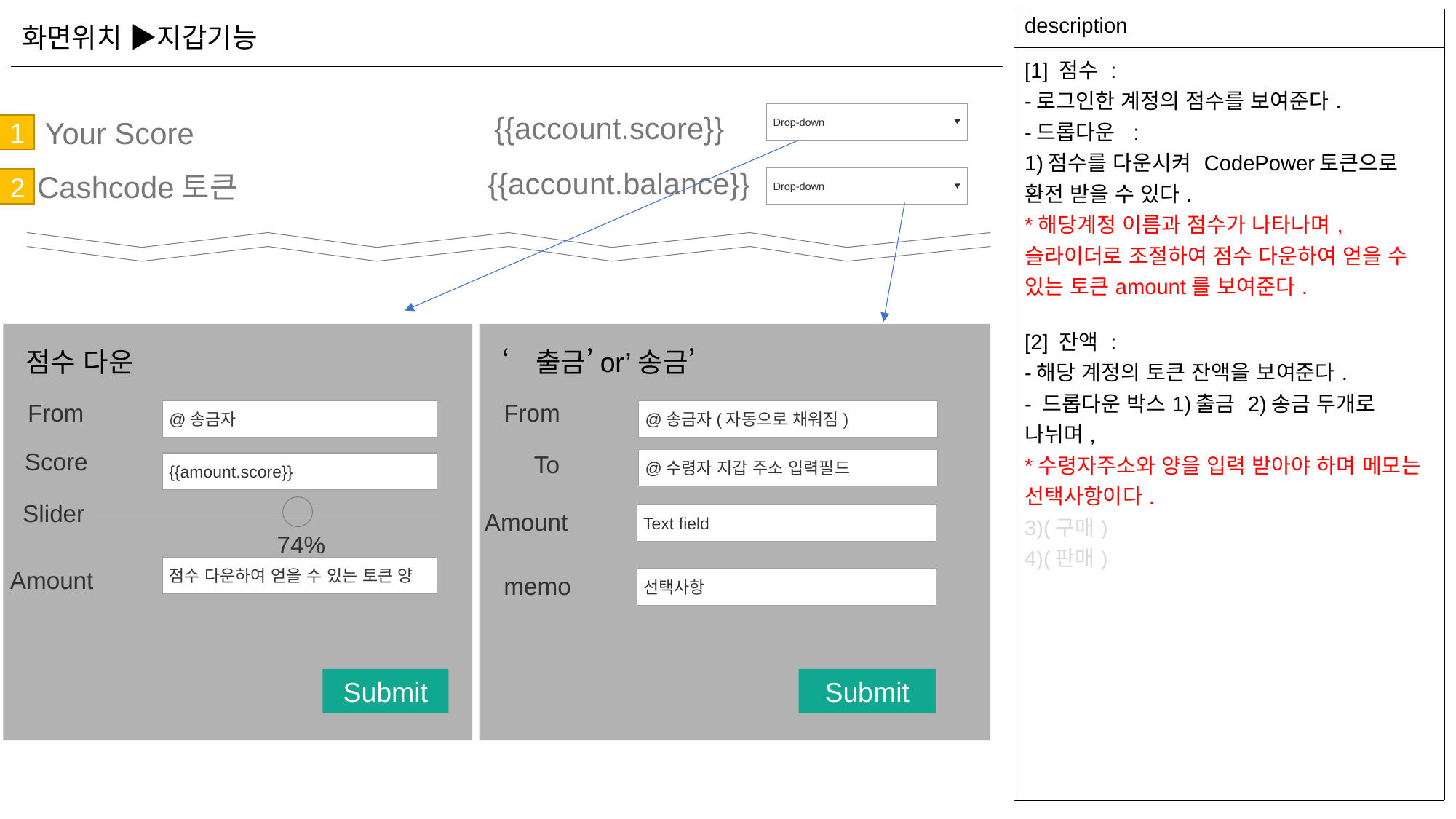

| description |
| --- |
| [1] 점수 : -로그인한 계정의 점수를 보여준다. -드롭다운 : 1)점수를 다운시켜 CodePower토큰으로 환전 받을 수 있다. \*해당계정 이름과 점수가 나타나며, 슬라이더로 조절하여 점수 다운하여 얻을 수 있는 토큰amount를 보여준다. [2] 잔액 : -해당 계정의 토큰 잔액을 보여준다. - 드롭다운 박스1)출금 2)송금 두개로 나뉘며, \*수령자주소와 양을 입력 받아야 하며 메모는 선택사항이다. 3)(구매) 4)(판매) |
화면위치 ▶지갑기능
Drop-down

{{account.score}}
Your Score
1
{{account.balance}}
Drop-down

Cashcode토큰
2

점수 다운
‘출금’or’송금’
From
From
@송금자
@송금자(자동으로 채워짐)
Score
To
@수령자 지갑 주소 입력필드
{{amount.score}}

Slider
Text field
Amount
74%
점수 다운하여 얻을 수 있는 토큰 양
Amount
선택사항
memo
Submit
Submit